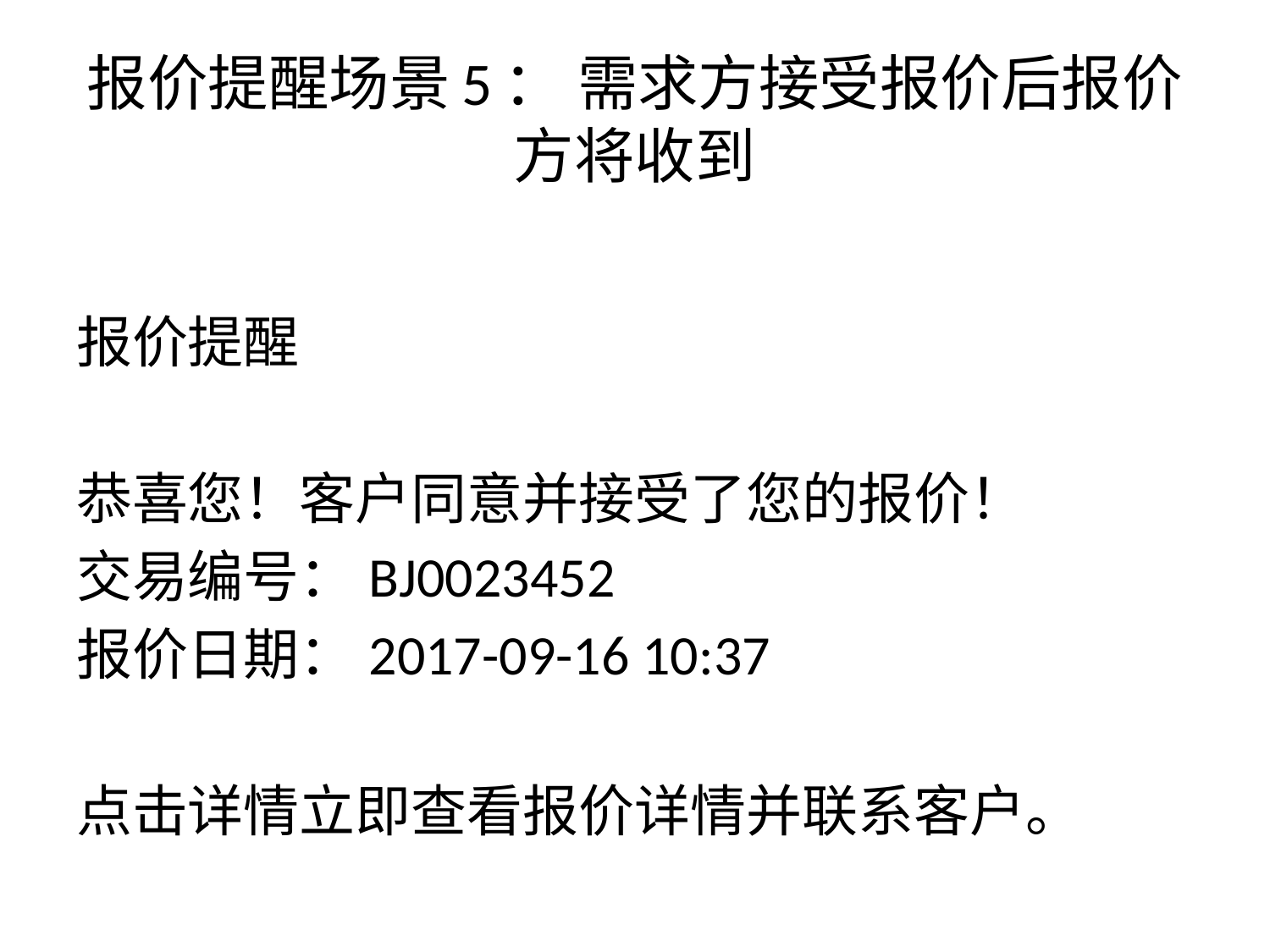

# 报价提醒场景5： 需求方接受报价后报价方将收到

报价提醒

恭喜您！客户同意并接受了您的报价！
交易编号：BJ0023452
报价日期：2017-09-16 10:37

点击详情立即查看报价详情并联系客户。